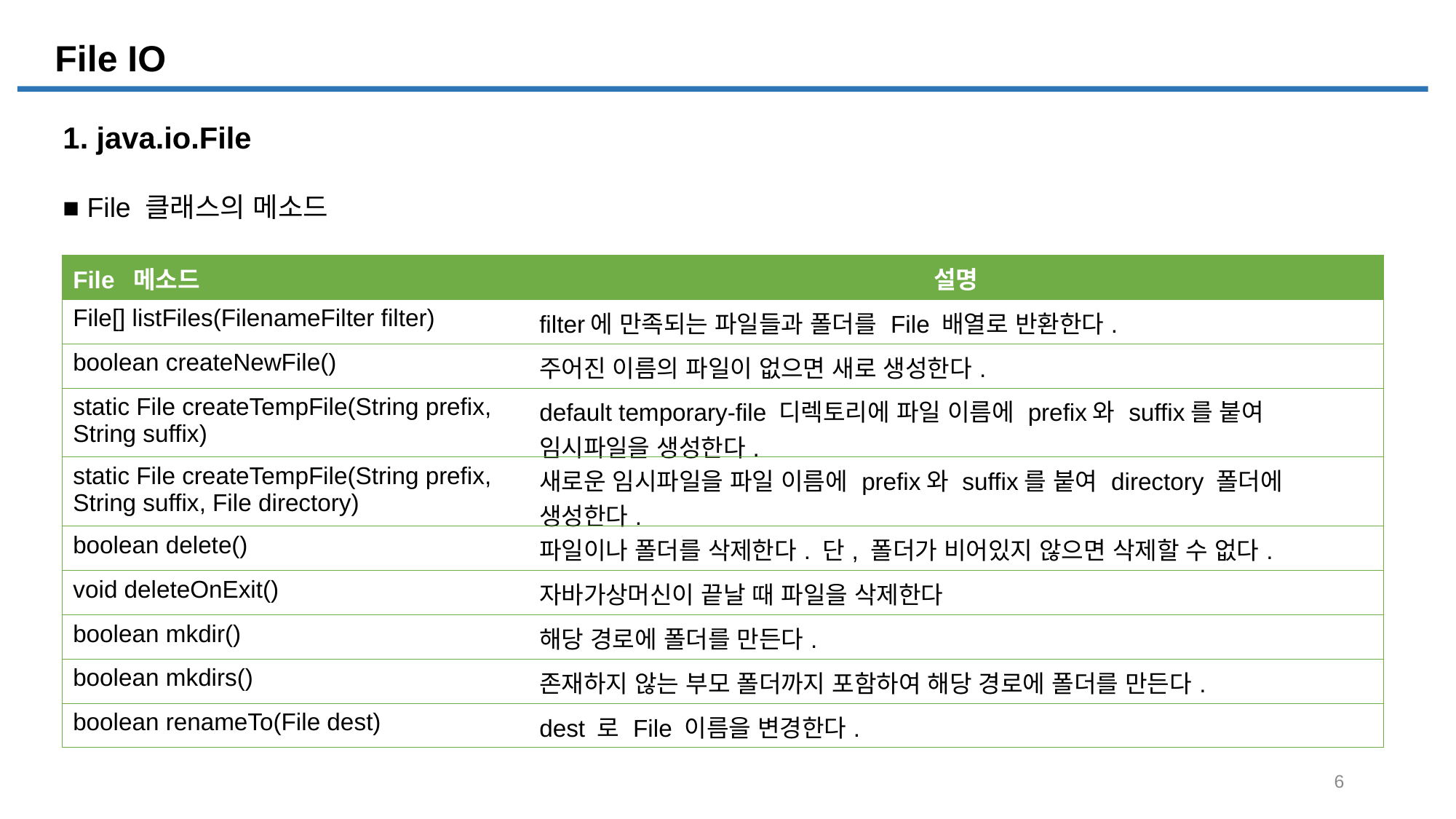

File IO

1. java.io.File
■ File 클래스의 메소드
| File 메소드 | 설명 |
| --- | --- |
| File[] listFiles(FilenameFilter filter) | filter에 만족되는 파일들과 폴더를 File 배열로 반환한다. |
| boolean createNewFile() | 주어진 이름의 파일이 없으면 새로 생성한다. |
| static File createTempFile(String prefix, String suffix) | default temporary-file 디렉토리에 파일 이름에 prefix와 suffix를 붙여 임시파일을 생성한다. |
| static File createTempFile(String prefix, String suffix, File directory) | 새로운 임시파일을 파일 이름에 prefix와 suffix를 붙여 directory 폴더에 생성한다. |
| boolean delete() | 파일이나 폴더를 삭제한다. 단, 폴더가 비어있지 않으면 삭제할 수 없다. |
| void deleteOnExit() | 자바가상머신이 끝날 때 파일을 삭제한다 |
| boolean mkdir() | 해당 경로에 폴더를 만든다. |
| boolean mkdirs() | 존재하지 않는 부모 폴더까지 포함하여 해당 경로에 폴더를 만든다. |
| boolean renameTo(File dest) | dest 로 File 이름을 변경한다. |
6